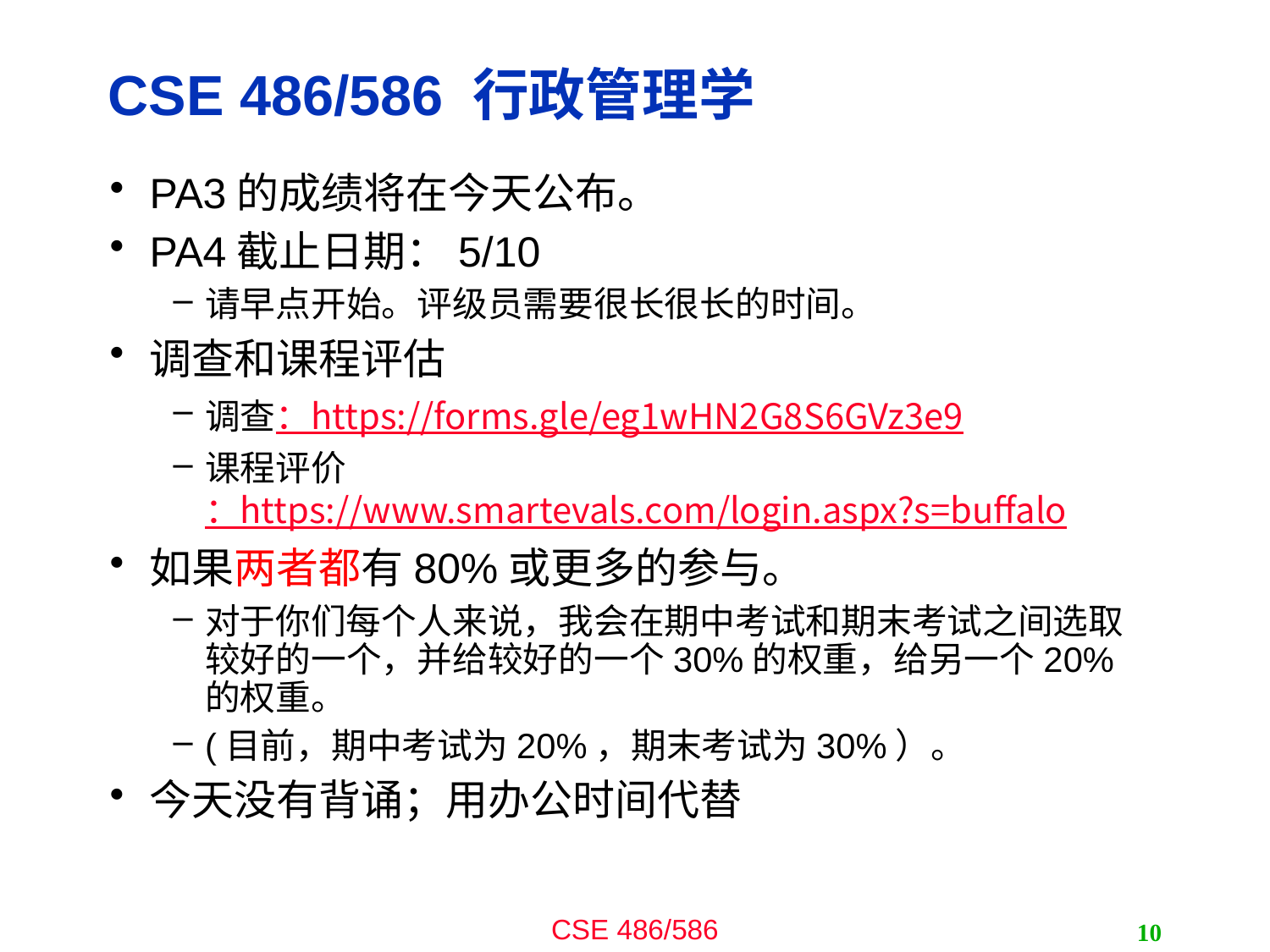

# CSE 486/586 行政管理学
PA3的成绩将在今天公布。
PA4截止日期：5/10
请早点开始。评级员需要很长很长的时间。
调查和课程评估
调查：https://forms.gle/eg1wHN2G8S6GVz3e9
课程评价：https://www.smartevals.com/login.aspx?s=buffalo
如果两者都有80%或更多的参与。
对于你们每个人来说，我会在期中考试和期末考试之间选取较好的一个，并给较好的一个30%的权重，给另一个20%的权重。
(目前，期中考试为20%，期末考试为30%）。
今天没有背诵；用办公时间代替
10